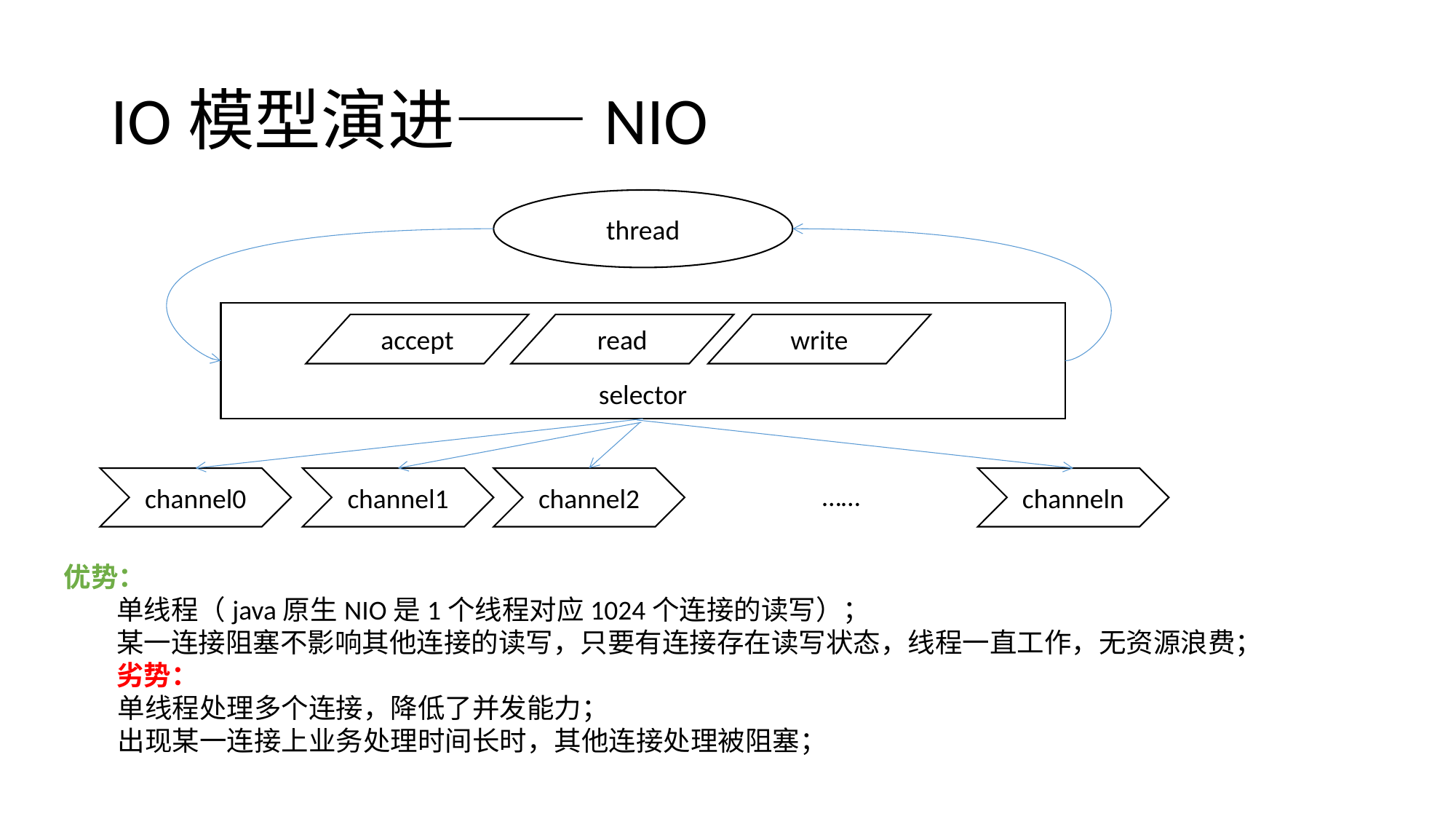

# IO模型演进——NIO
thread

selector
accept
read
write
channel0
channel1
channel2
channeln
……
优势：
单线程（java原生NIO是1个线程对应1024个连接的读写）；
某一连接阻塞不影响其他连接的读写，只要有连接存在读写状态，线程一直工作，无资源浪费；
劣势：
单线程处理多个连接，降低了并发能力；
出现某一连接上业务处理时间长时，其他连接处理被阻塞；